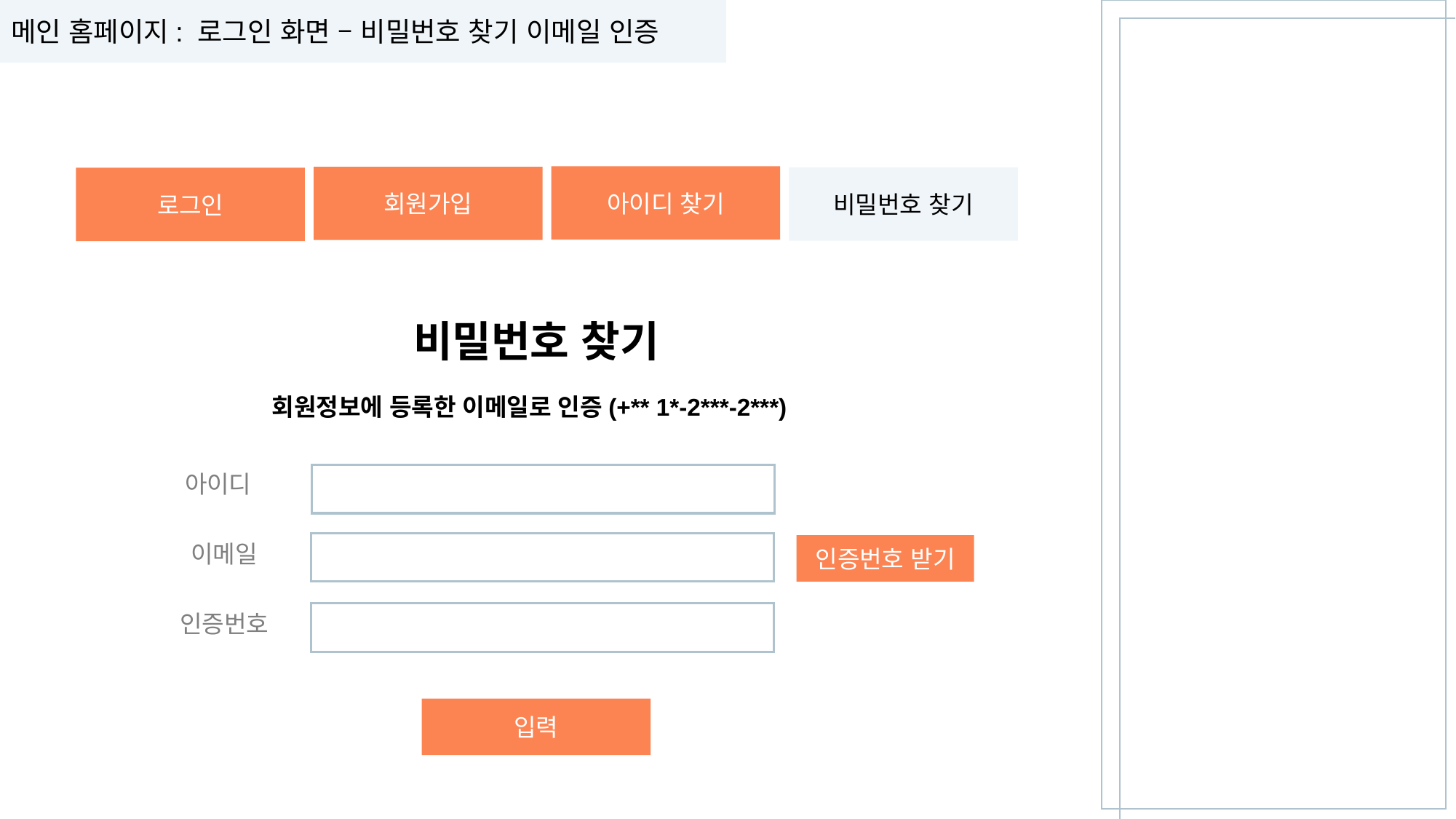

메인 홈페이지: 로그인 화면 – 비밀번호 찾기 이메일 인증

아이디 찾기
회원가입
비밀번호 찾기
로그인
비밀번호 찾기
회원정보에 등록한 이메일로 인증(+** 1*-2***-2***)
아이디

이메일

인증번호 받기
인증번호

입력